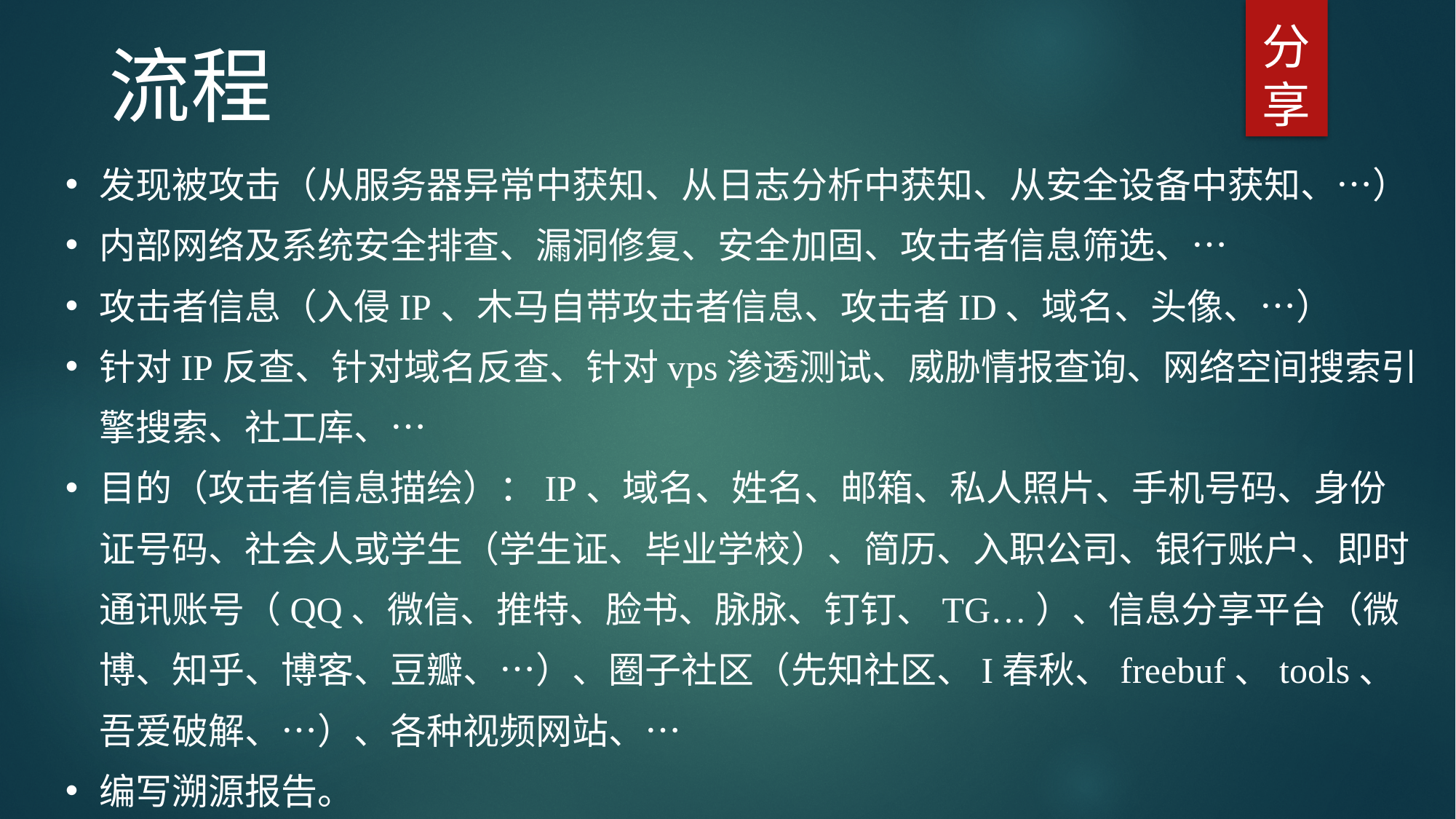

分享
流程
发现被攻击（从服务器异常中获知、从日志分析中获知、从安全设备中获知、…）
内部网络及系统安全排查、漏洞修复、安全加固、攻击者信息筛选、…
攻击者信息（入侵IP、木马自带攻击者信息、攻击者ID、域名、头像、…）
针对IP反查、针对域名反查、针对vps渗透测试、威胁情报查询、网络空间搜索引擎搜索、社工库、…
目的（攻击者信息描绘）：IP、域名、姓名、邮箱、私人照片、手机号码、身份证号码、社会人或学生（学生证、毕业学校）、简历、入职公司、银行账户、即时通讯账号（QQ、微信、推特、脸书、脉脉、钉钉、TG…）、信息分享平台（微博、知乎、博客、豆瓣、…）、圈子社区（先知社区、I春秋、freebuf、tools、吾爱破解、…）、各种视频网站、…
编写溯源报告。